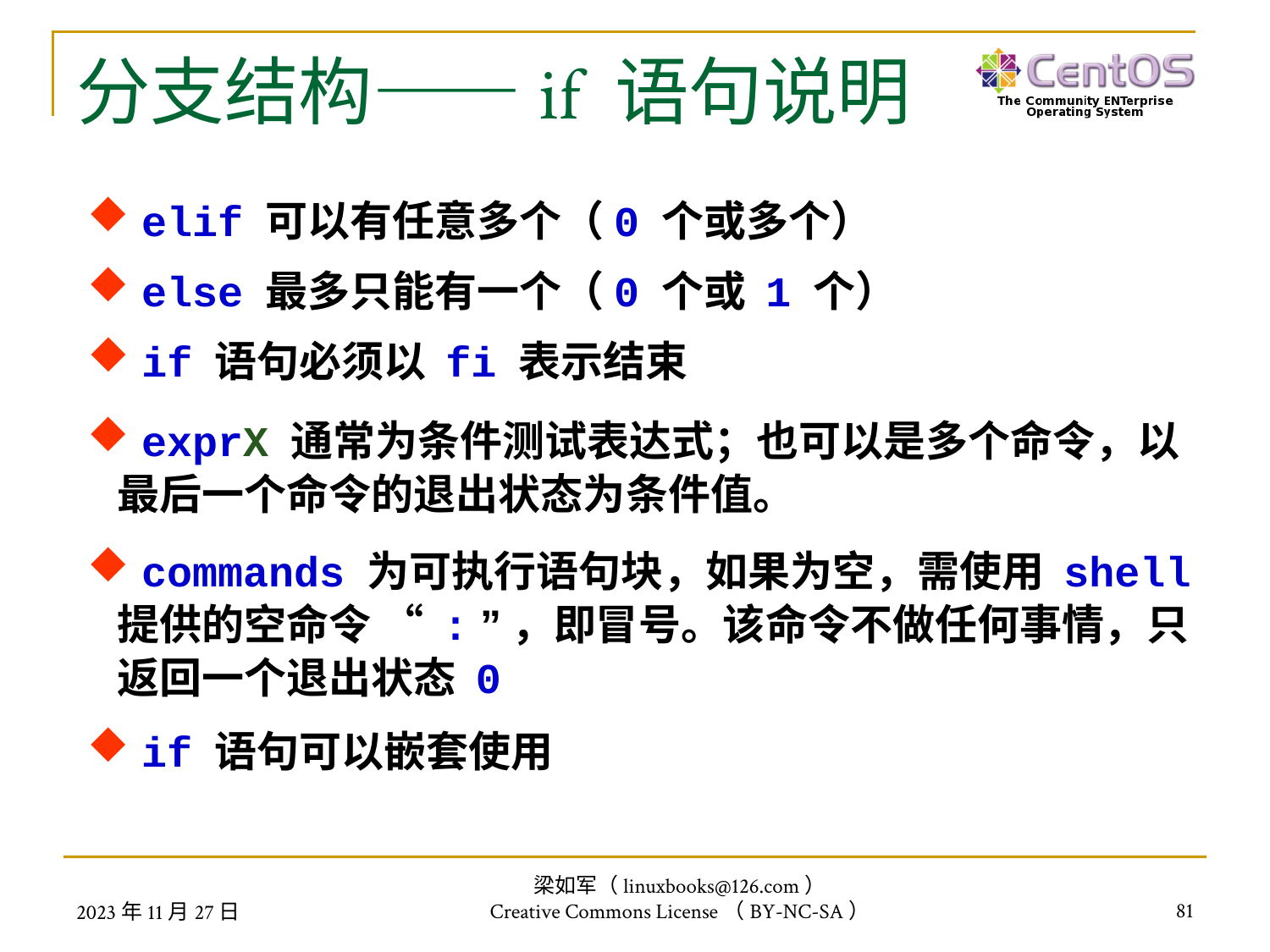

# 分支结构——if 语句说明
 elif 可以有任意多个（0 个或多个）
 else 最多只能有一个（0 个或 1 个）
 if 语句必须以 fi 表示结束
 exprX 通常为条件测试表达式；也可以是多个命令，以最后一个命令的退出状态为条件值。
 commands 为可执行语句块，如果为空，需使用 shell 提供的空命令 “ : ”，即冒号。该命令不做任何事情，只返回一个退出状态 0
 if 语句可以嵌套使用
梁如军（linuxbooks@126.com）
Creative Commons License（BY-NC-SA）
2023年11月27日
81